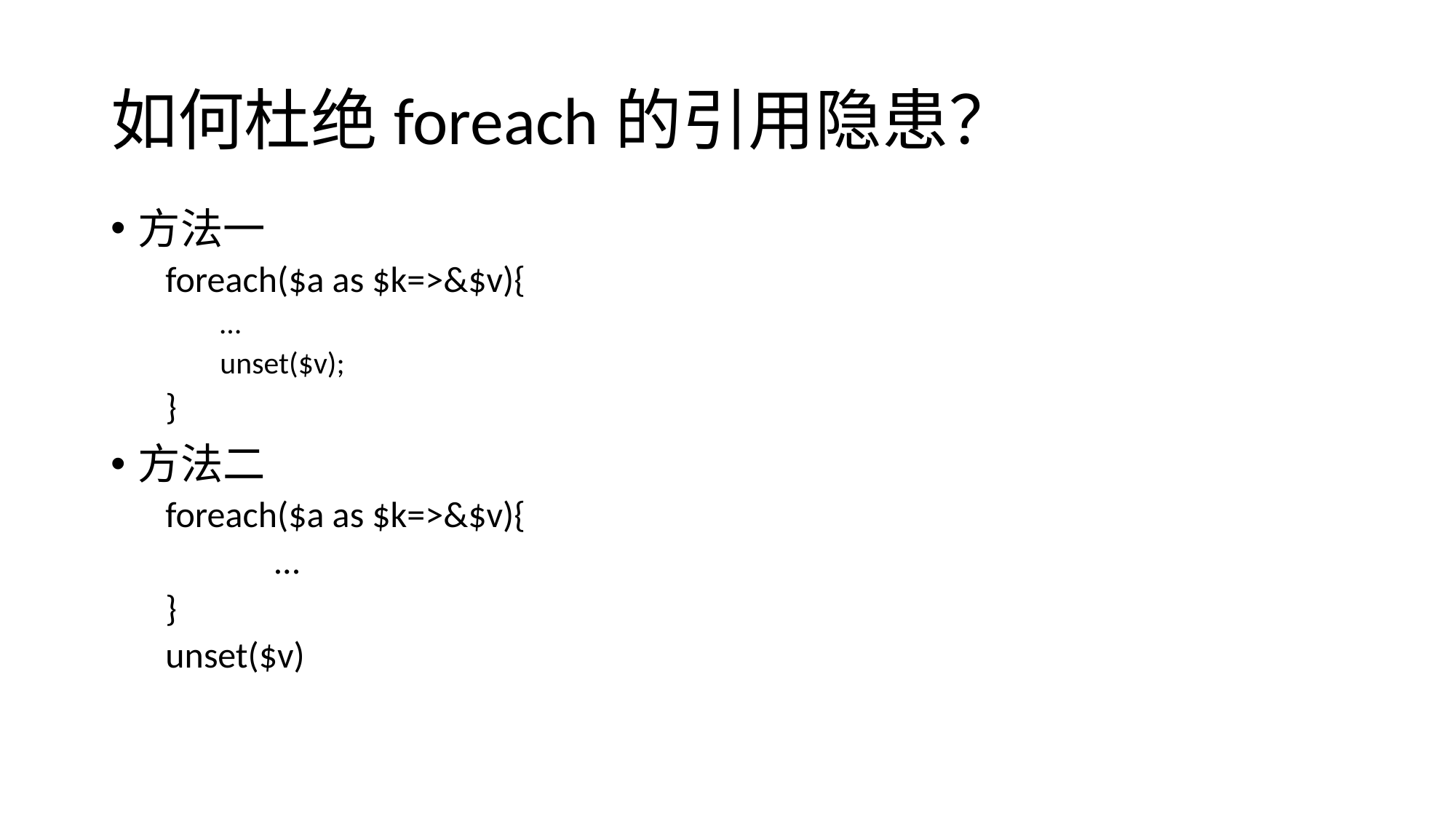

# 如何杜绝foreach的引用隐患？
方法一
foreach($a as $k=>&$v){
…
unset($v);
}
方法二
foreach($a as $k=>&$v){
	…
}
unset($v)